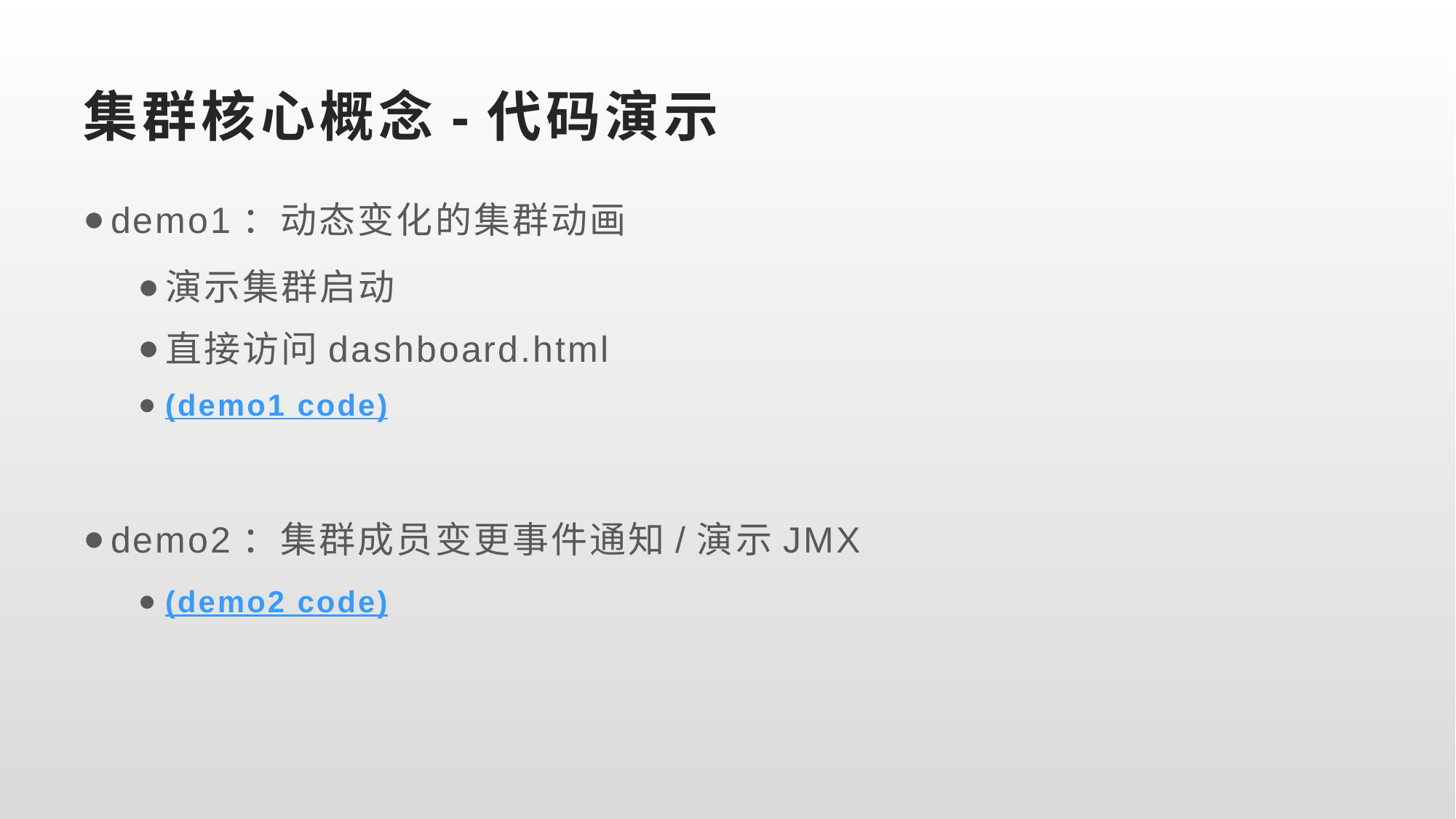

# 集群核心概念-代码演示
demo1：动态变化的集群动画
演示集群启动
直接访问dashboard.html
(demo1 code)

demo2：集群成员变更事件通知/演示JMX
(demo2 code)